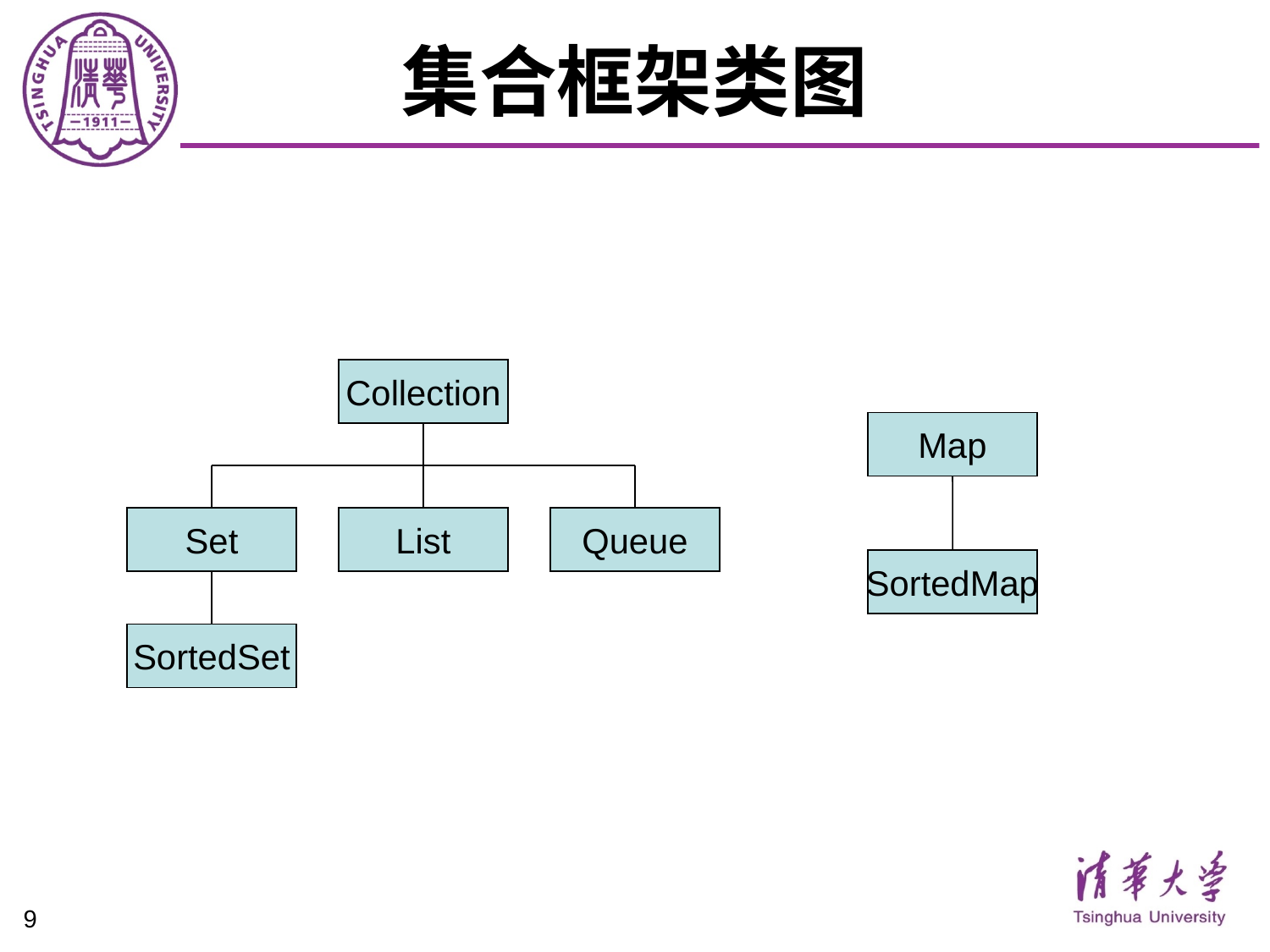

# 集合框架类图
Collection
Map
Set
List
Queue
SortedMap
SortedSet
9